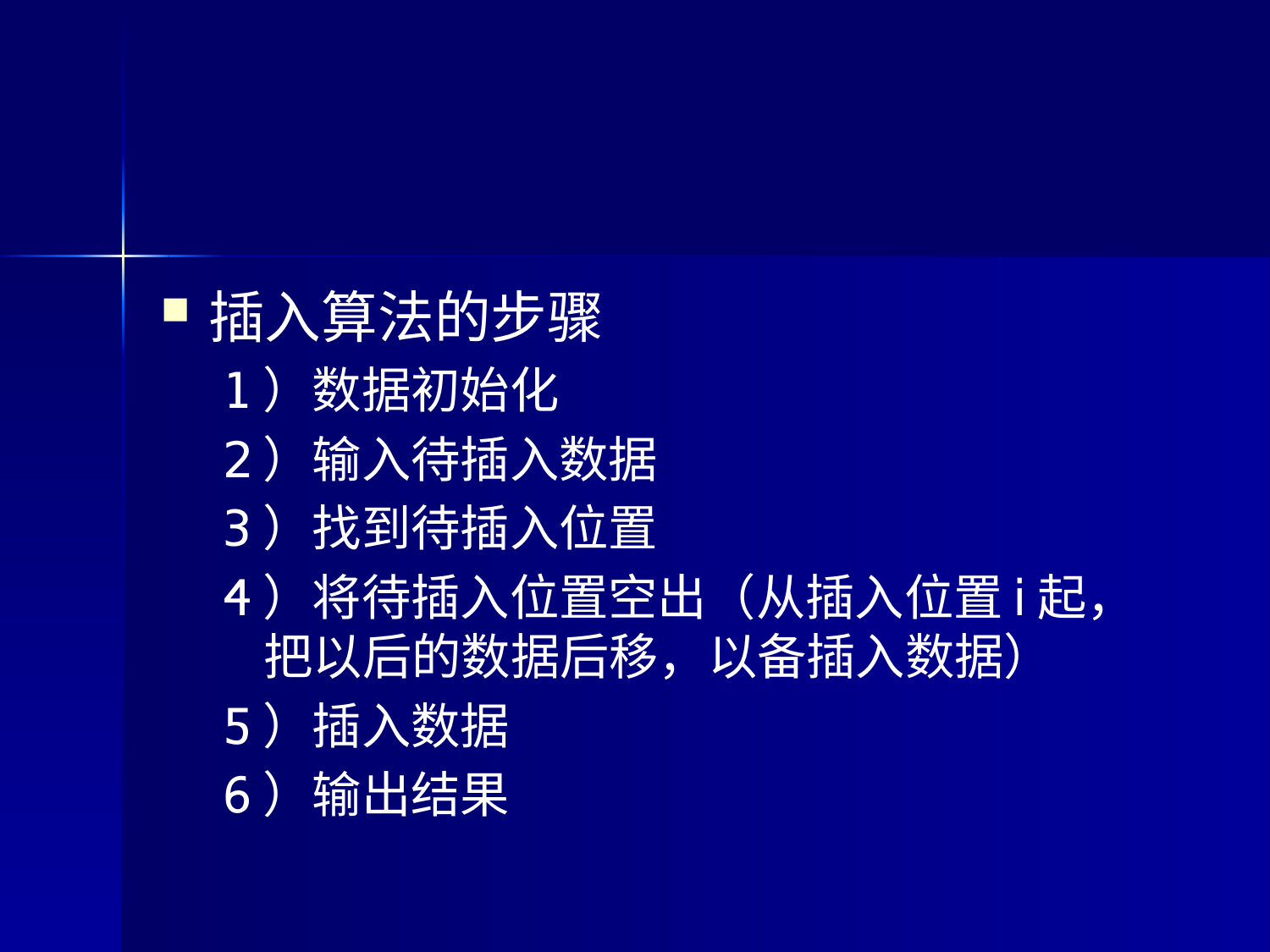

插入算法的步骤
1）数据初始化
2）输入待插入数据
3）找到待插入位置
4）将待插入位置空出（从插入位置i起，把以后的数据后移，以备插入数据）
5）插入数据
6）输出结果